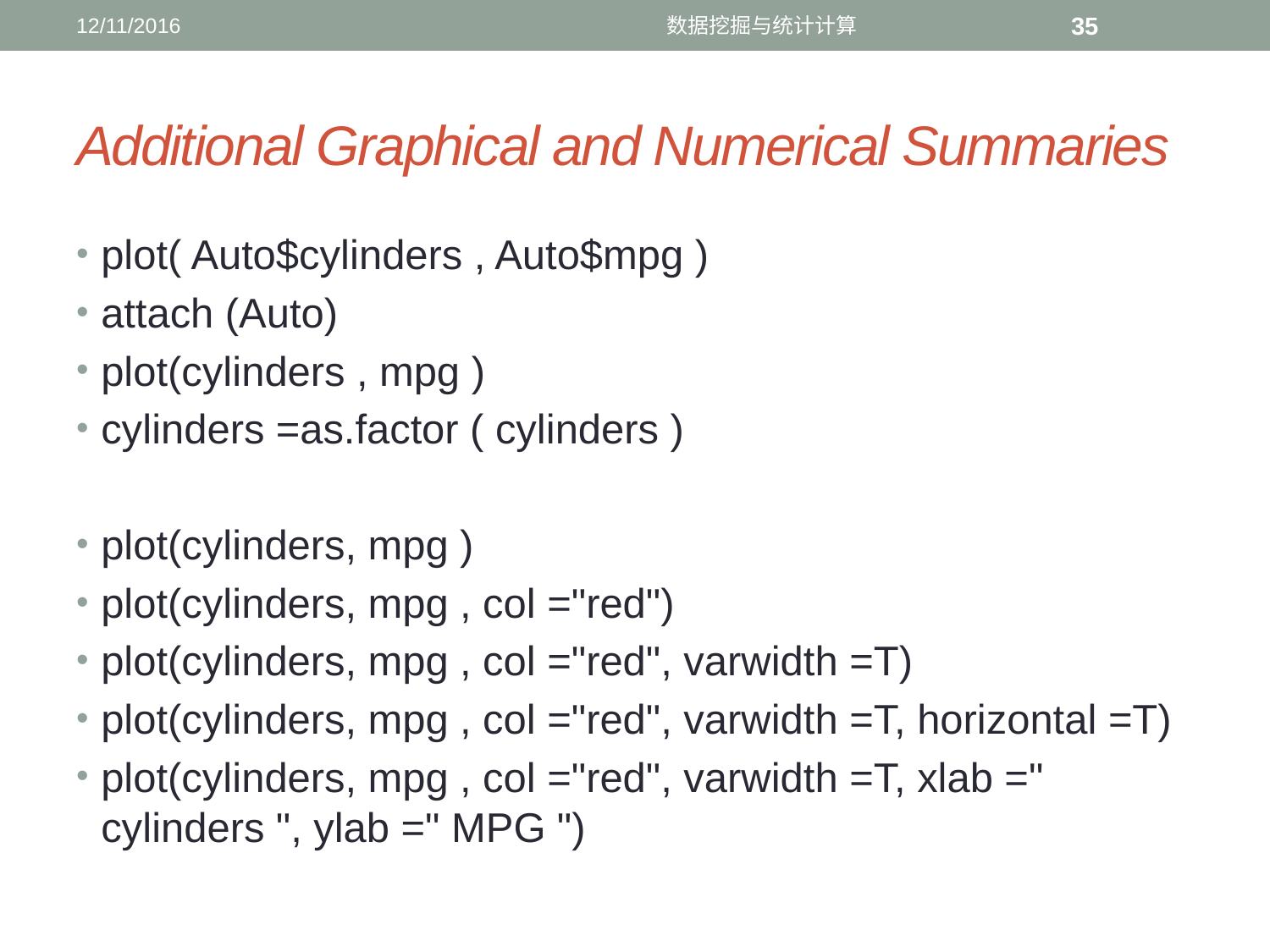

12/11/2016
数据挖掘与统计计算
35
# Additional Graphical and Numerical Summaries
plot( Auto$cylinders , Auto$mpg )
attach (Auto)
plot(cylinders , mpg )
cylinders =as.factor ( cylinders )

plot(cylinders, mpg )
plot(cylinders, mpg , col ="red")
plot(cylinders, mpg , col ="red", varwidth =T)
plot(cylinders, mpg , col ="red", varwidth =T, horizontal =T)
plot(cylinders, mpg , col ="red", varwidth =T, xlab =" cylinders ", ylab =" MPG ")